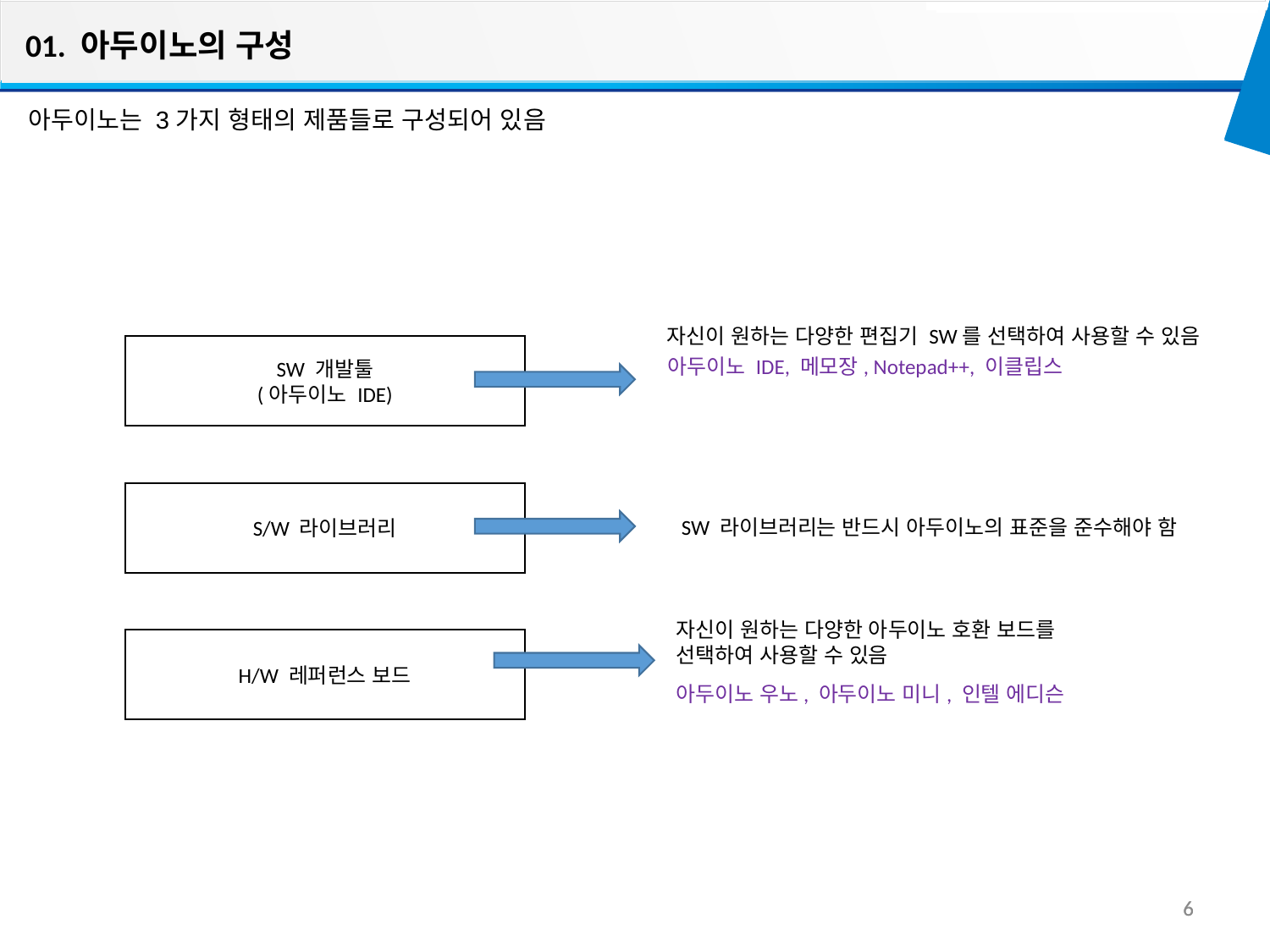

01. 아두이노의 구성

아두이노는 3가지 형태의 제품들로 구성되어 있음

자신이 원하는 다양한 편집기 SW를 선택하여 사용할 수 있음
SW 개발툴
(아두이노 IDE)
아두이노 IDE, 메모장, Notepad++, 이클립스

S/W 라이브러리
SW 라이브러리는 반드시 아두이노의 표준을 준수해야 함

자신이 원하는 다양한 아두이노 호환 보드를
선택하여 사용할 수 있음
H/W 레퍼런스 보드

아두이노 우노, 아두이노 미니, 인텔 에디슨
6
6